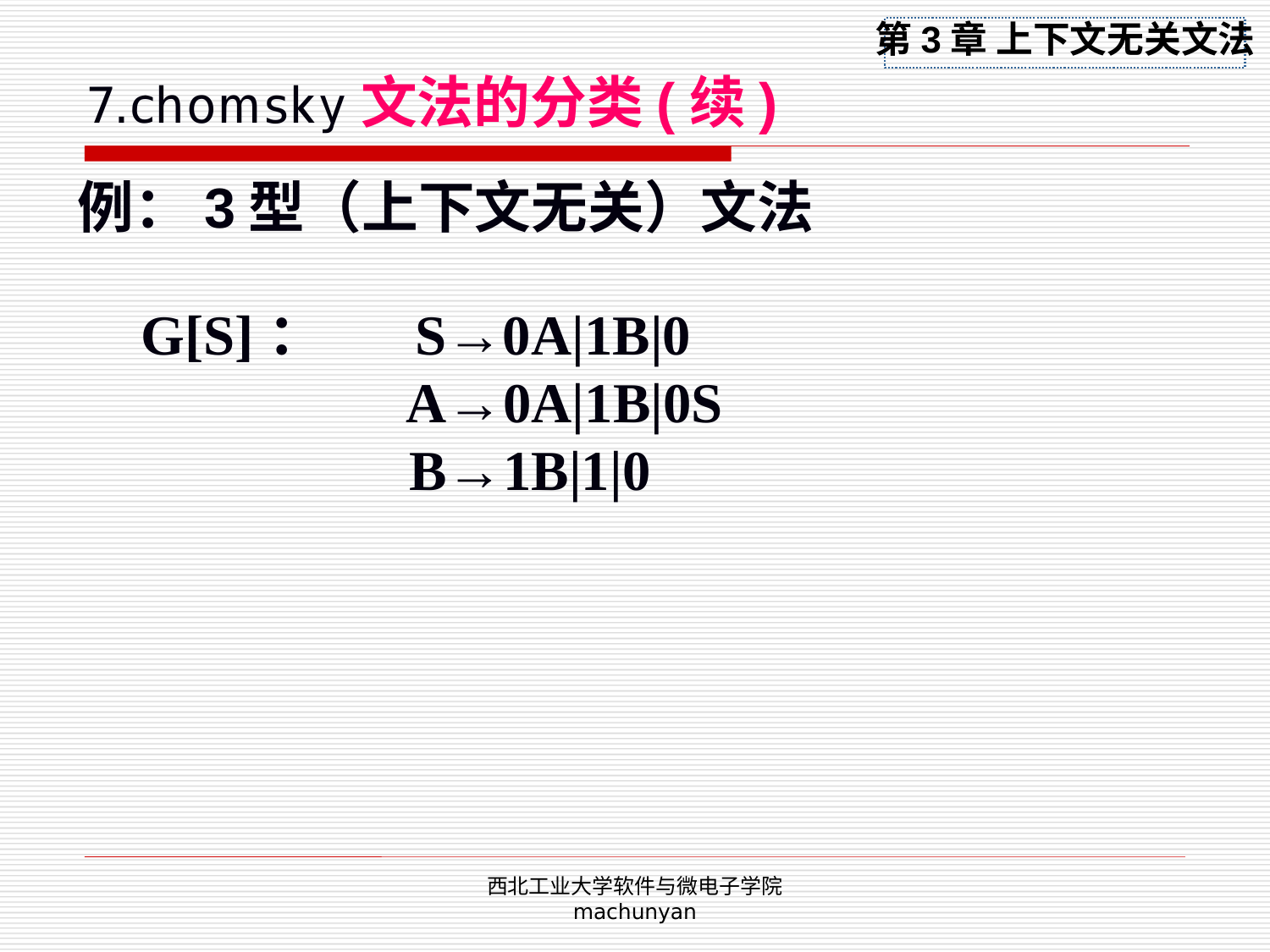

7.chomsky文法的分类(续)
例：3型（上下文无关）文法
G[S]：      S→0A|1B|0		 A→0A|1B|0S		 B→1B|1|0

西北工业大学软件与微电子学院 machunyan
47